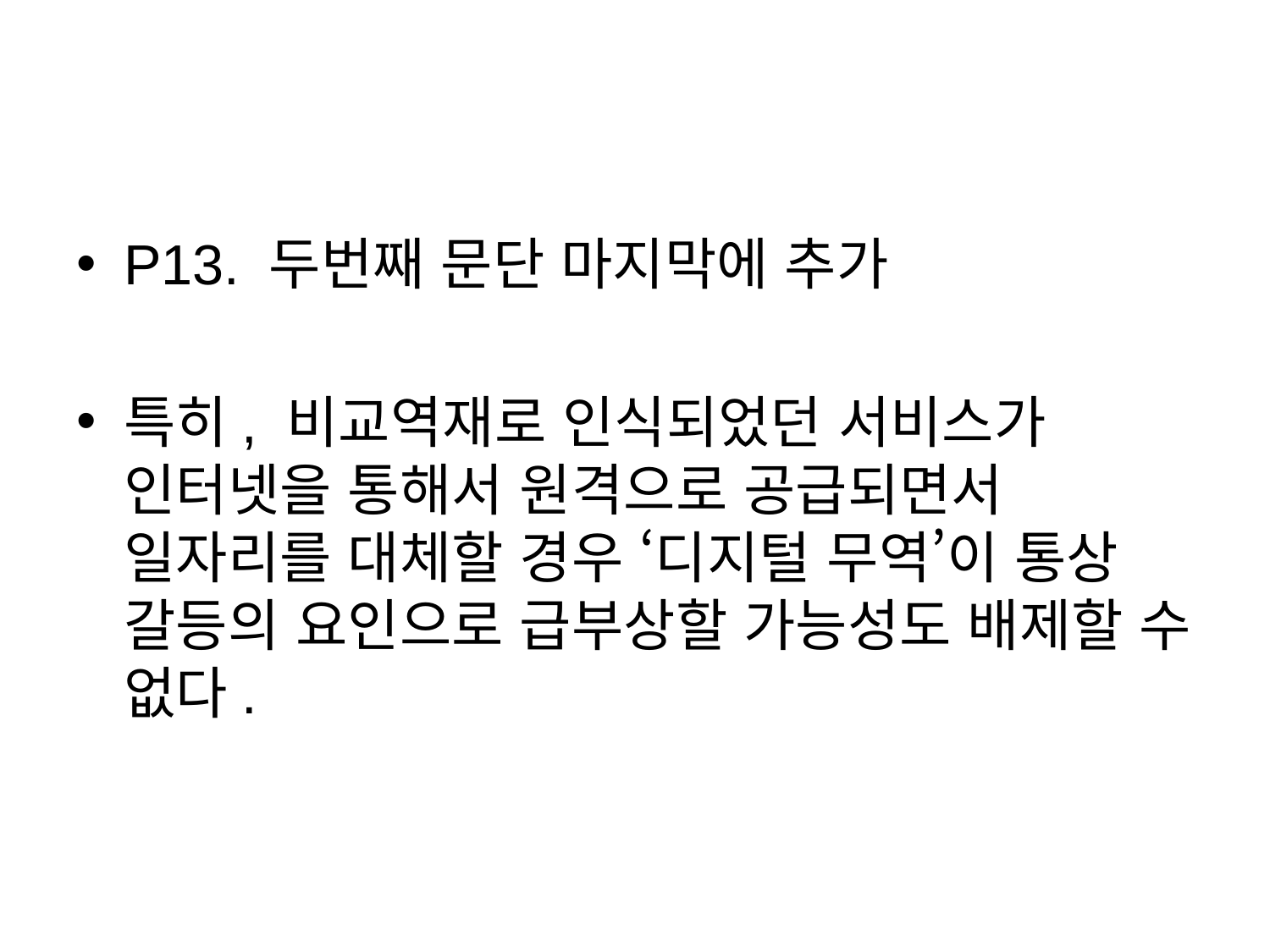

#
P13. 두번째 문단 마지막에 추가

특히, 비교역재로 인식되었던 서비스가 인터넷을 통해서 원격으로 공급되면서 일자리를 대체할 경우 ‘디지털 무역’이 통상 갈등의 요인으로 급부상할 가능성도 배제할 수 없다.